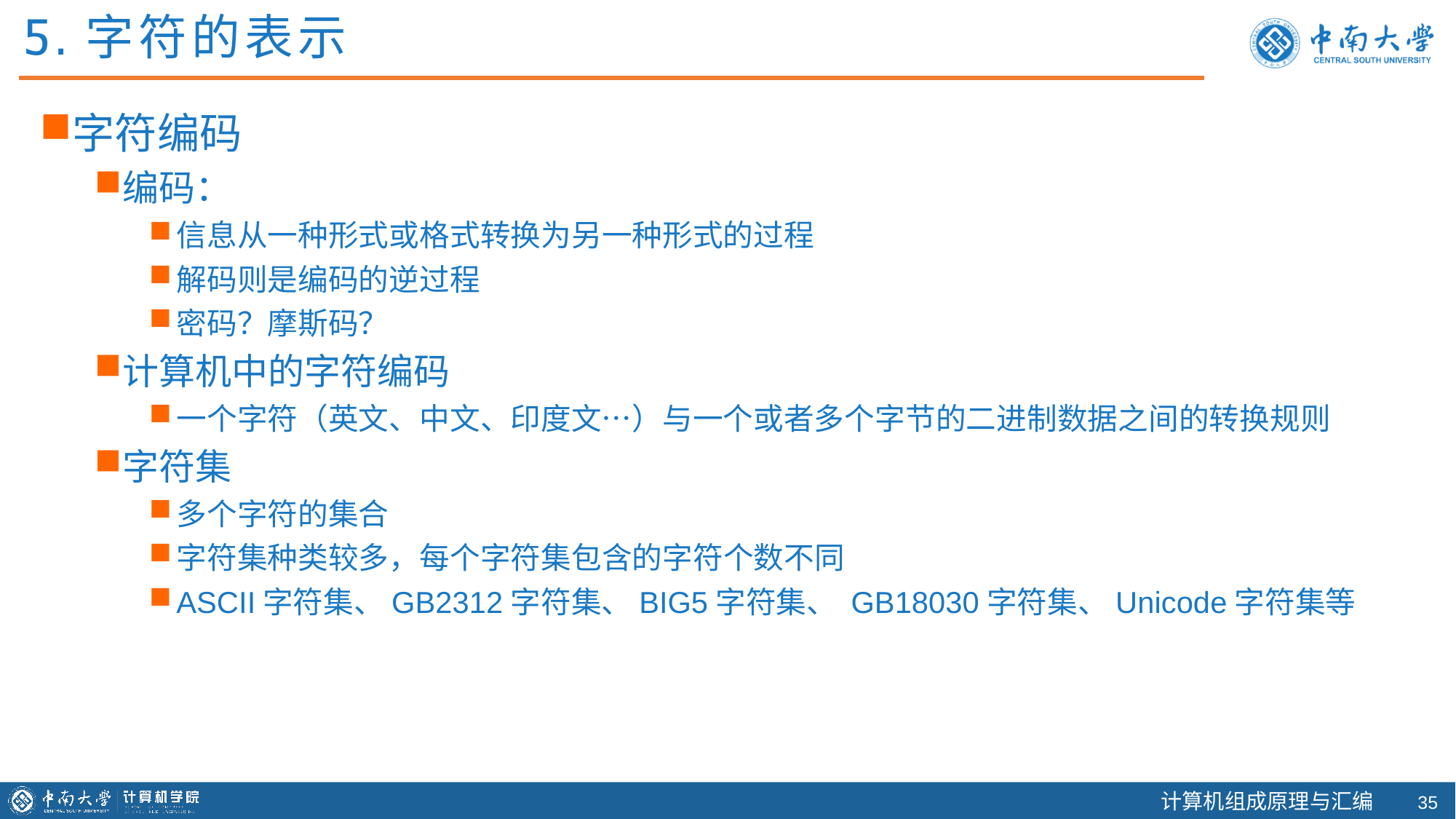

5.字符的表示
字符编码
编码：
信息从一种形式或格式转换为另一种形式的过程
解码则是编码的逆过程
密码？摩斯码？
计算机中的字符编码
一个字符（英文、中文、印度文…）与一个或者多个字节的二进制数据之间的转换规则
字符集
多个字符的集合
字符集种类较多，每个字符集包含的字符个数不同
ASCII字符集、GB2312字符集、BIG5字符集、 GB18030字符集、Unicode字符集等

35